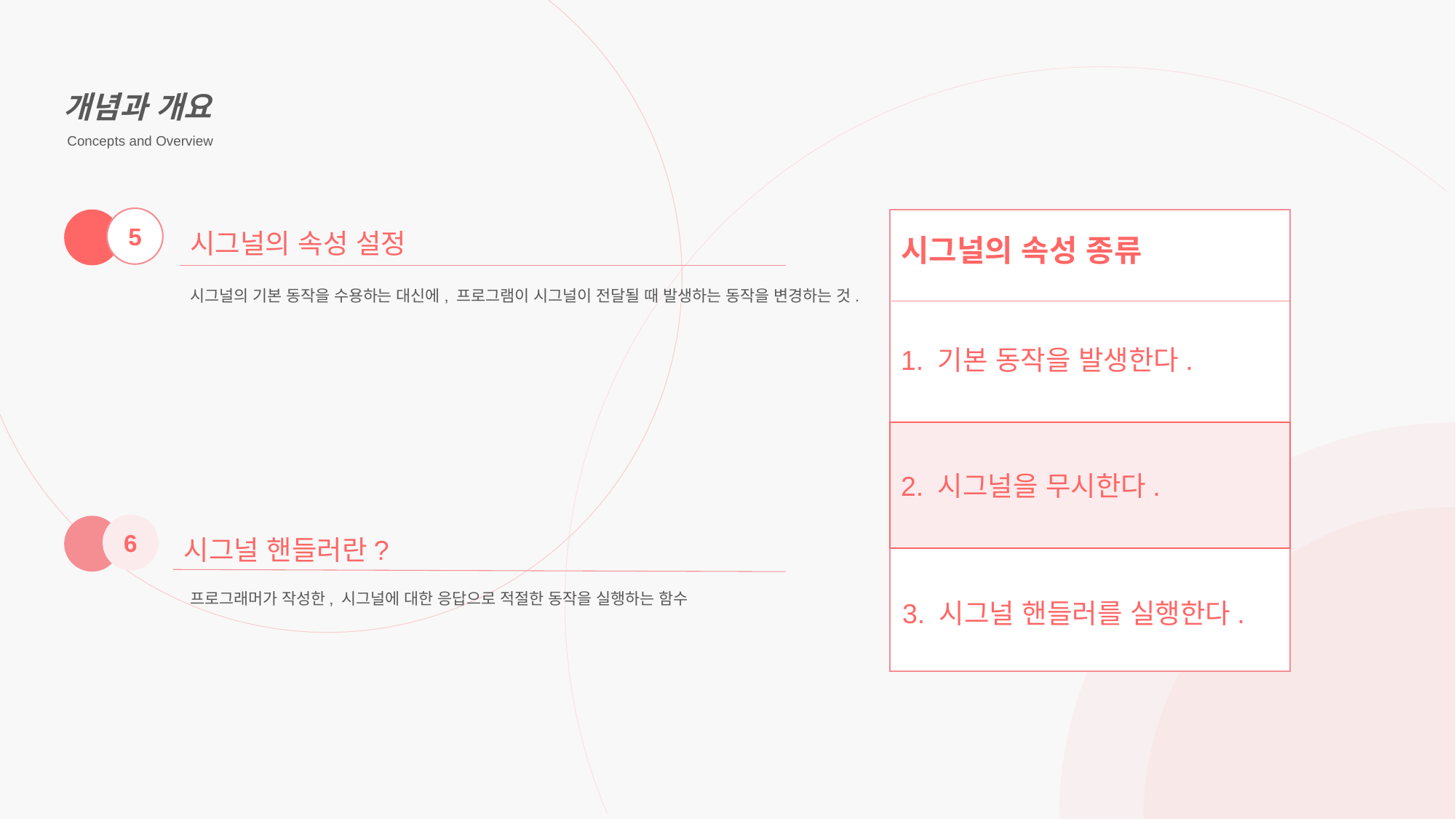

개념과 개요
 Concepts and Overview

5

시그널의 속성 설정
시그널의 속성 종류
시그널의 기본 동작을 수용하는 대신에, 프로그램이 시그널이 전달될 때 발생하는 동작을 변경하는 것.
1. 기본 동작을 발생한다.

2. 시그널을 무시한다.

6

시그널 핸들러란?
프로그래머가 작성한, 시그널에 대한 응답으로 적절한 동작을 실행하는 함수
3. 시그널 핸들러를 실행한다.